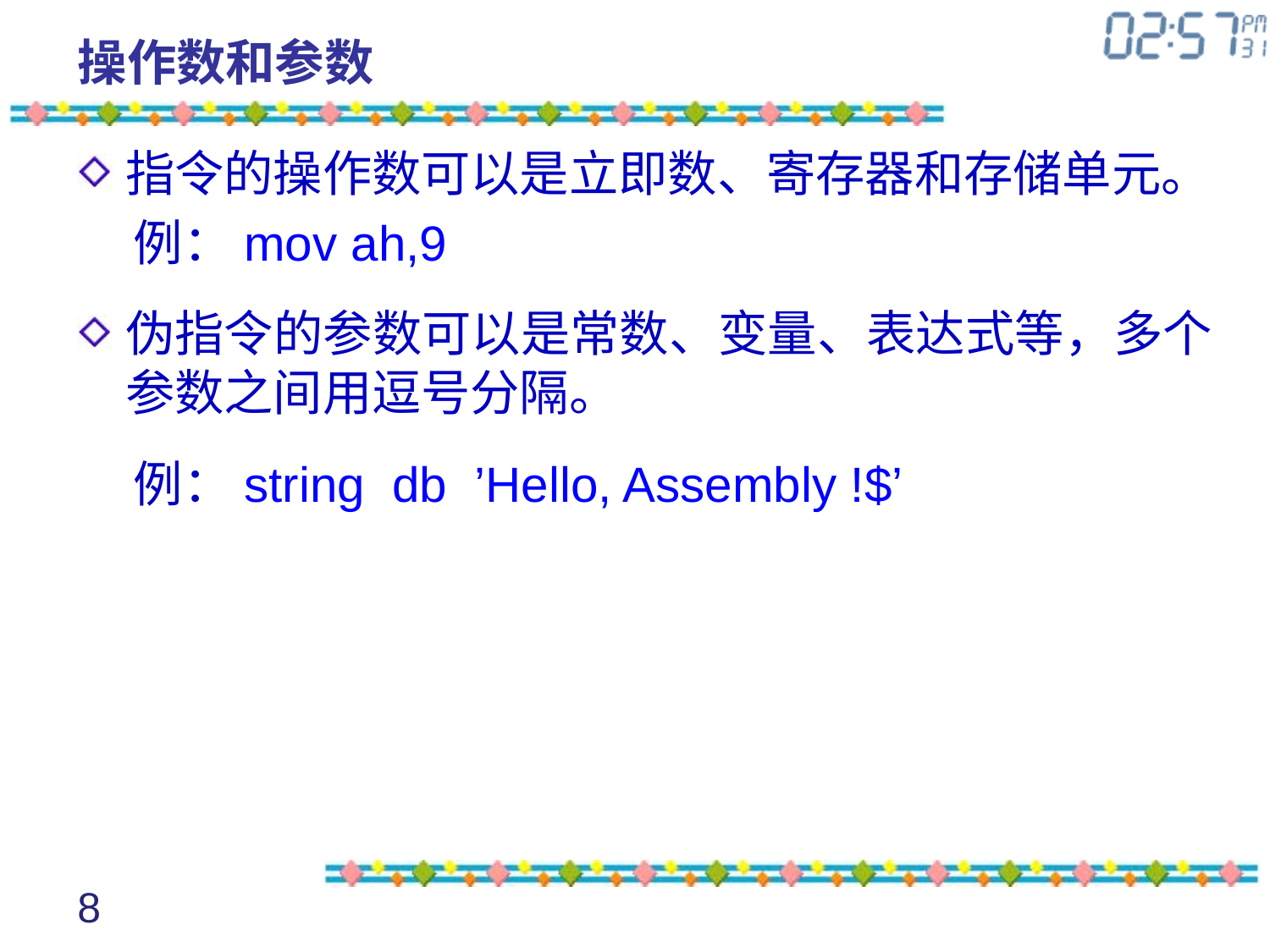

# 操作数和参数
指令的操作数可以是立即数、寄存器和存储单元。
    例：mov ah,9
伪指令的参数可以是常数、变量、表达式等，多个参数之间用逗号分隔。
    例：string  db  ’Hello, Assembly !$’